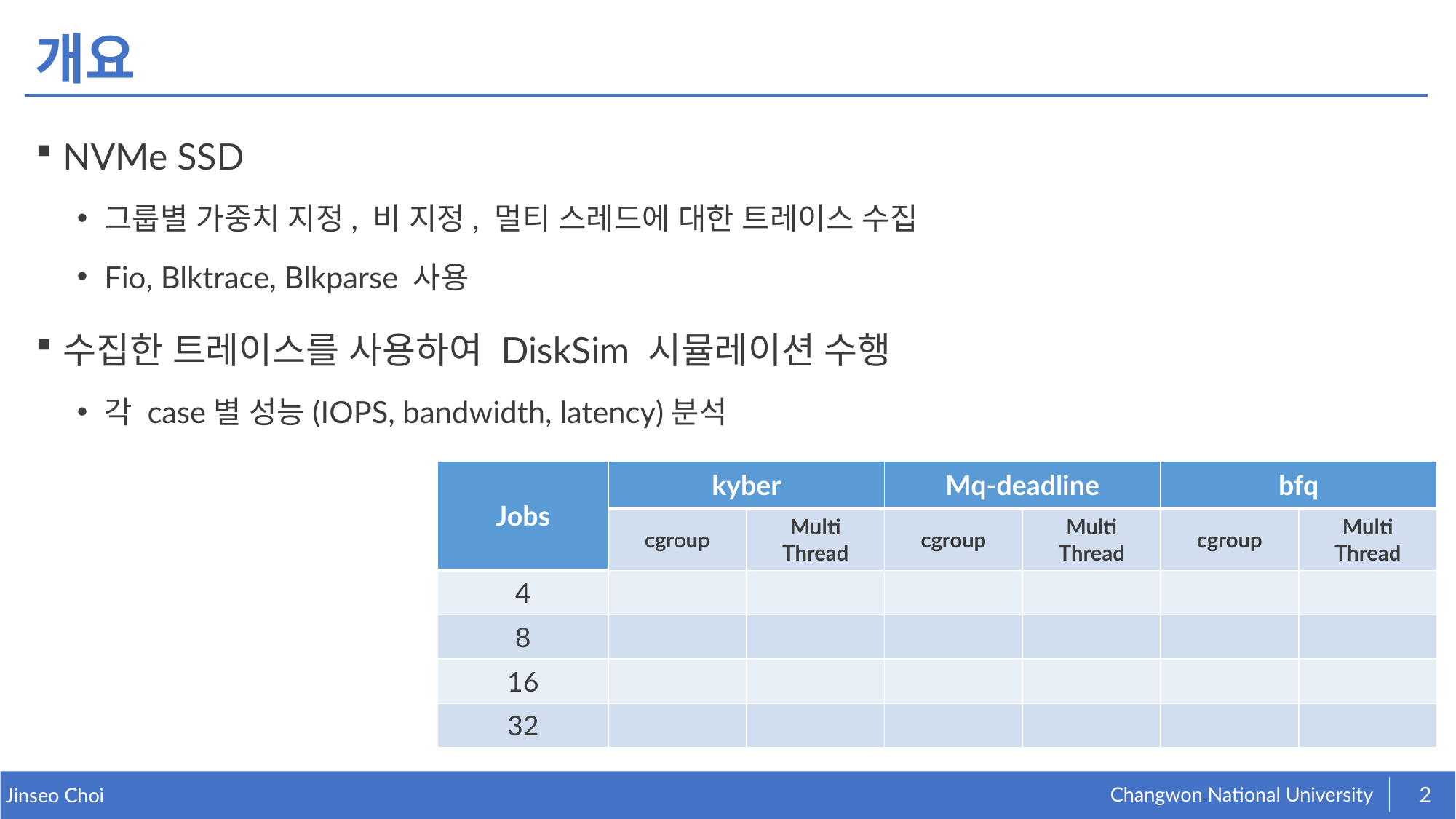

# 개요
NVMe SSD
그룹별 가중치 지정, 비 지정, 멀티 스레드에 대한 트레이스 수집
Fio, Blktrace, Blkparse 사용
수집한 트레이스를 사용하여 DiskSim 시뮬레이션 수행
각 case별 성능(IOPS, bandwidth, latency)분석

| Jobs | kyber |  | Mq-deadline |  | bfq |  |
| --- | --- | --- | --- | --- | --- | --- |
|  | cgroup | Multi Thread | cgroup | Multi Thread | cgroup | Multi Thread |
| 4 |  |  |  |  |  |  |
| 8 |  |  |  |  |  |  |
| 16 |  |  |  |  |  |  |
| 32 |  |  |  |  |  |  |
2